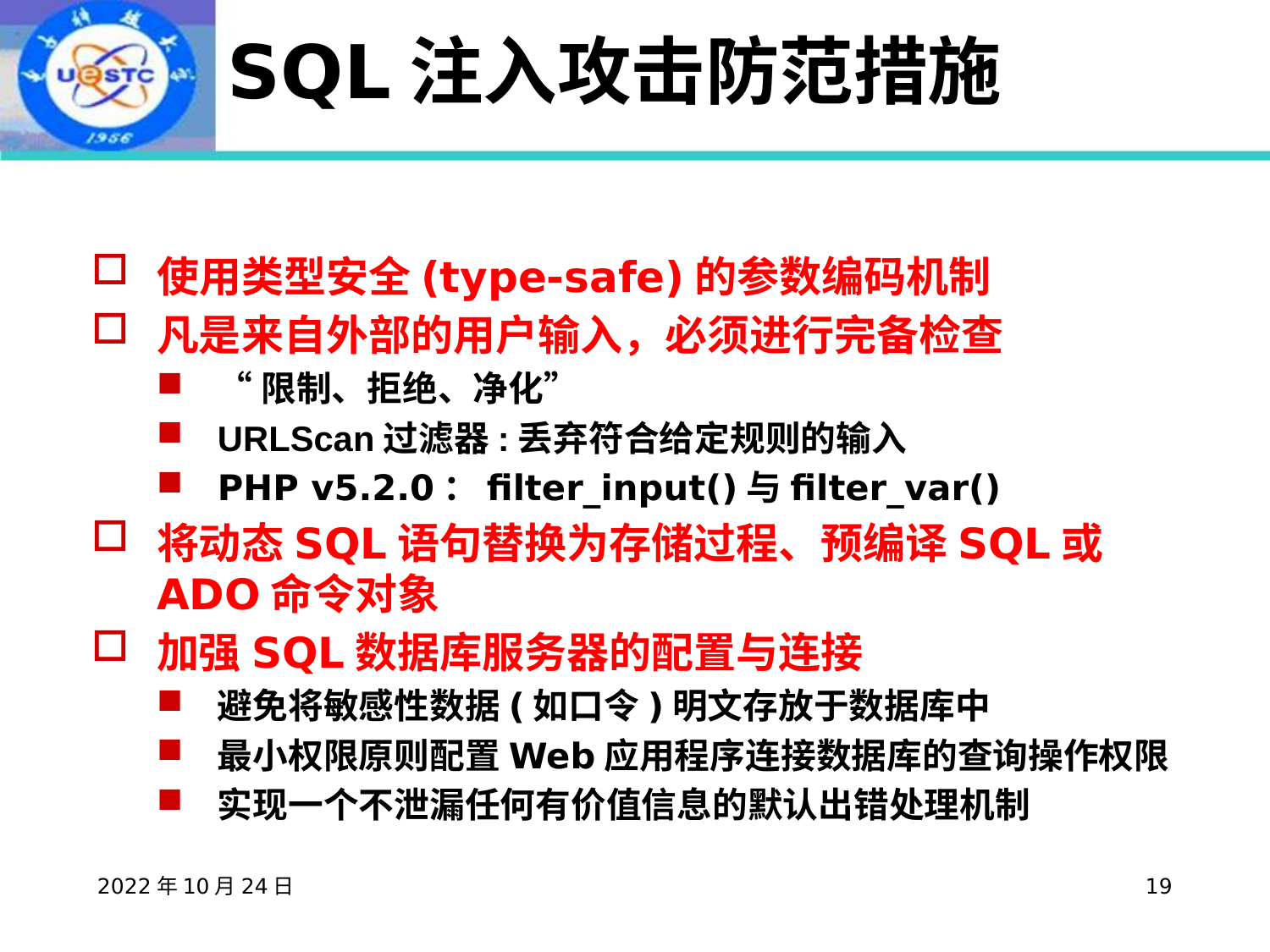

# SQL注入攻击防范措施
使用类型安全(type-safe)的参数编码机制
凡是来自外部的用户输入，必须进行完备检查
“限制、拒绝、净化”
URLScan过滤器:丢弃符合给定规则的输入
PHP v5.2.0：filter_input()与filter_var()
将动态SQL语句替换为存储过程、预编译SQL或ADO命令对象
加强SQL数据库服务器的配置与连接
避免将敏感性数据(如口令)明文存放于数据库中
最小权限原则配置Web应用程序连接数据库的查询操作权限
实现一个不泄漏任何有价值信息的默认出错处理机制
2022年10月24日
19